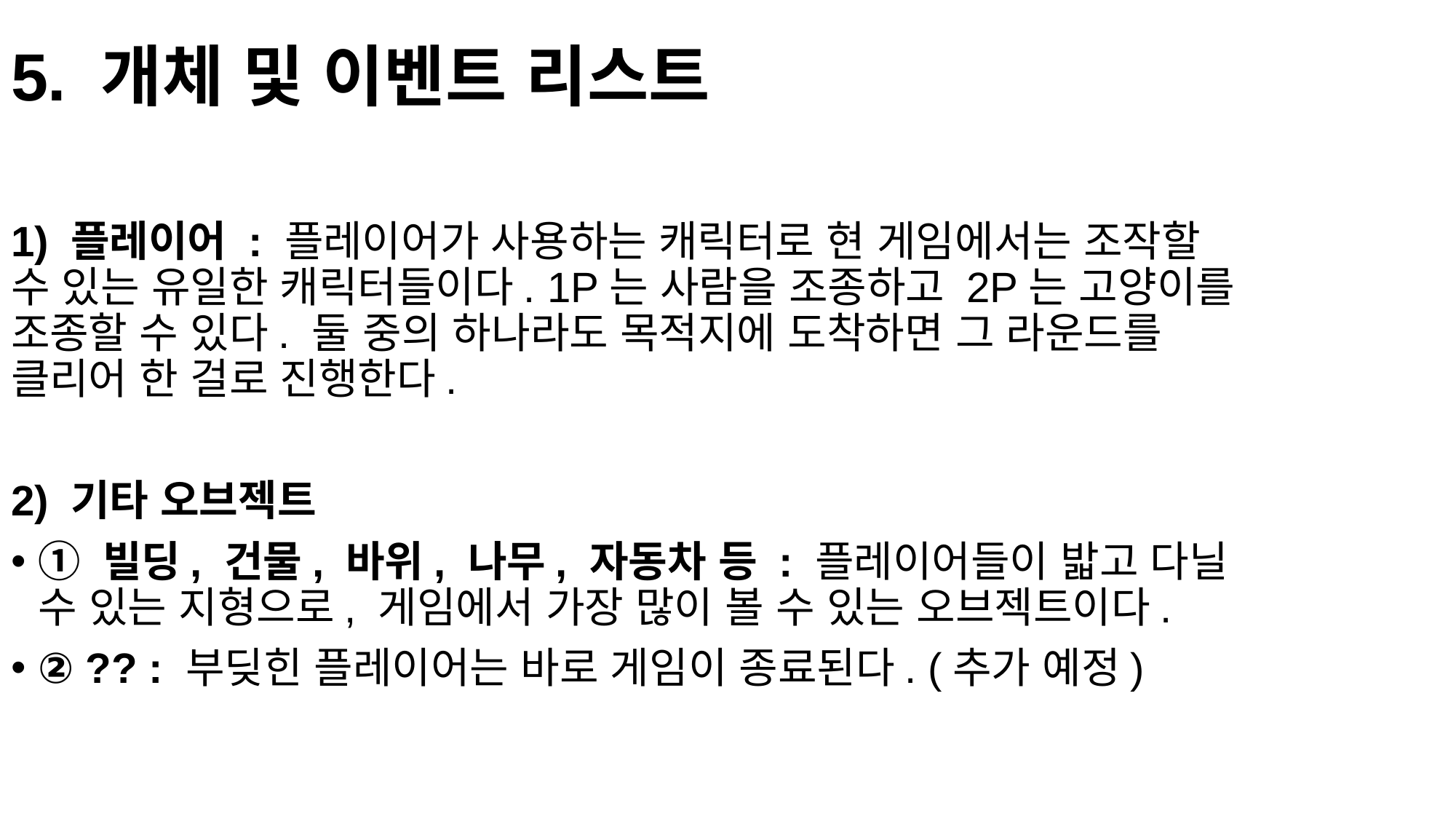

# 5. 개체 및 이벤트 리스트
1) 플레이어 : 플레이어가 사용하는 캐릭터로 현 게임에서는 조작할 수 있는 유일한 캐릭터들이다. 1P는 사람을 조종하고 2P는 고양이를 조종할 수 있다. 둘 중의 하나라도 목적지에 도착하면 그 라운드를 클리어 한 걸로 진행한다.

2) 기타 오브젝트
① 빌딩, 건물, 바위, 나무, 자동차 등 : 플레이어들이 밟고 다닐 수 있는 지형으로, 게임에서 가장 많이 볼 수 있는 오브젝트이다.
② ?? : 부딪힌 플레이어는 바로 게임이 종료된다. (추가 예정)